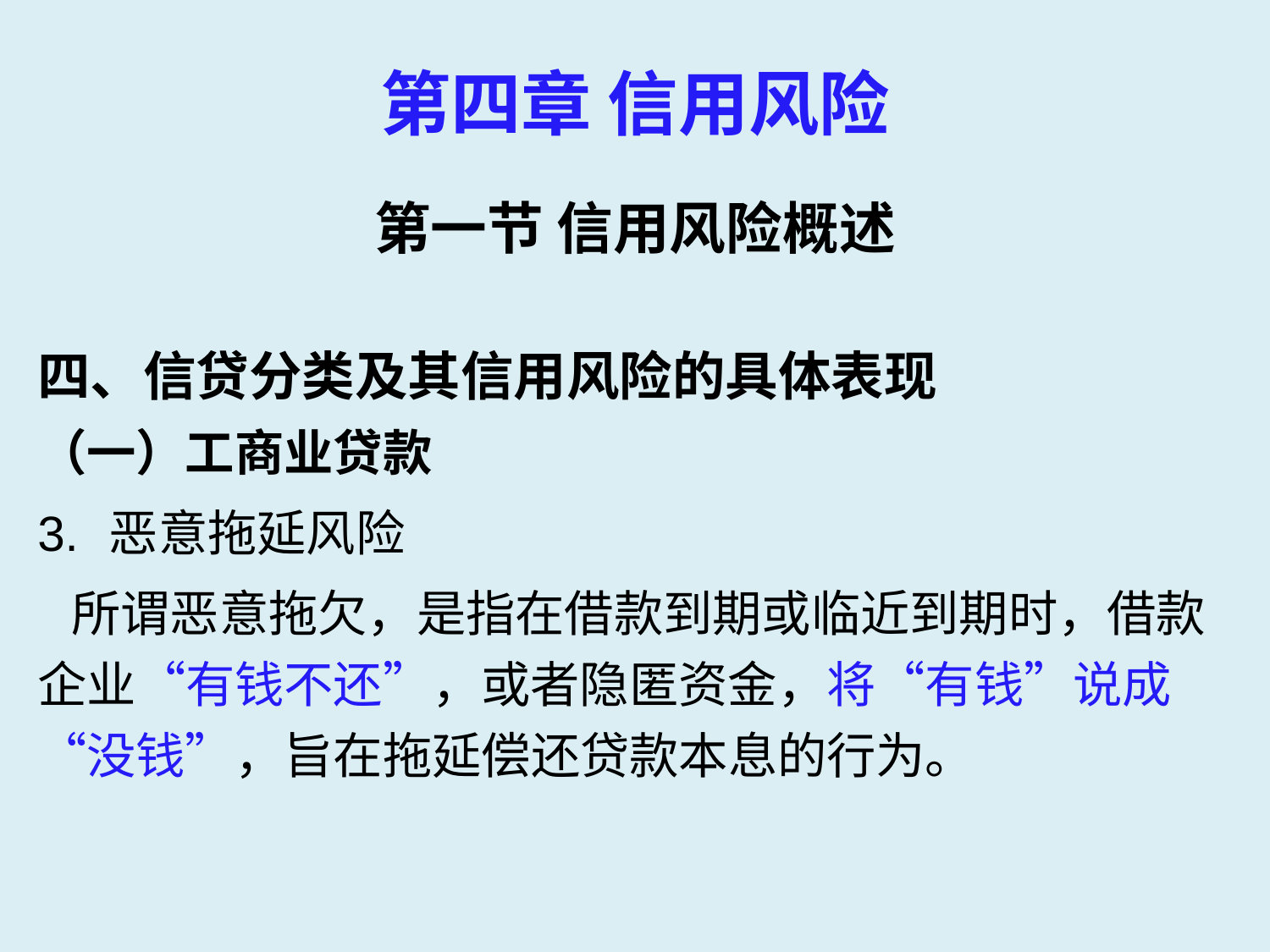

# 第四章 信用风险
第一节 信用风险概述

四、信贷分类及其信用风险的具体表现
（一）工商业贷款
恶意拖延风险
  所谓恶意拖欠，是指在借款到期或临近到期时，借款企业“有钱不还”，或者隐匿资金，将“有钱”说成“没钱”，旨在拖延偿还贷款本息的行为。